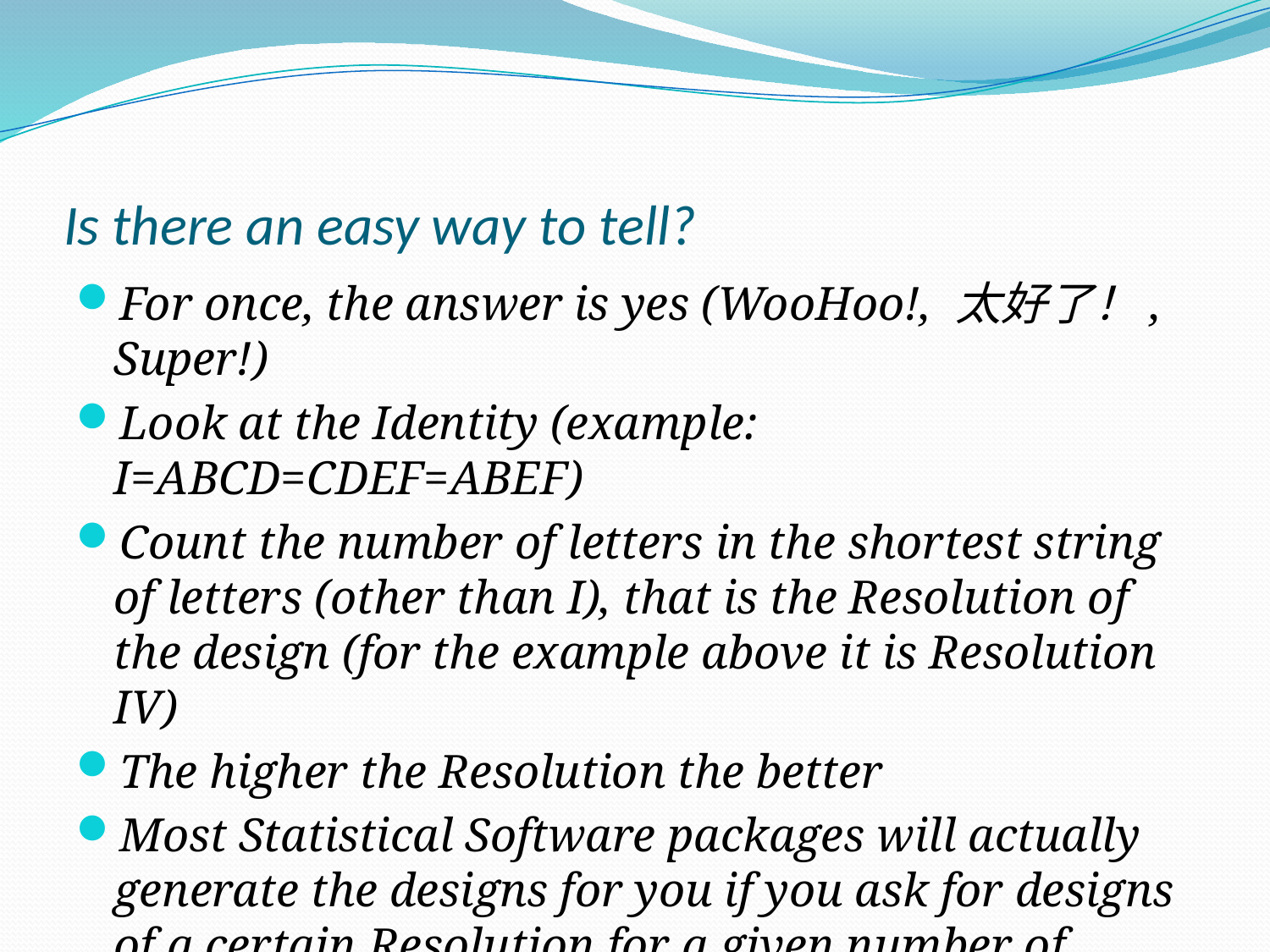

# Is there an easy way to tell?
For once, the answer is yes (WooHoo!, 太好了！, Super!)
Look at the Identity (example: I=ABCD=CDEF=ABEF)
Count the number of letters in the shortest string of letters (other than I), that is the Resolution of the design (for the example above it is Resolution IV)
The higher the Resolution the better
Most Statistical Software packages will actually generate the designs for you if you ask for designs of a certain Resolution for a given number of factors (they give you the treatment combinations to run also)